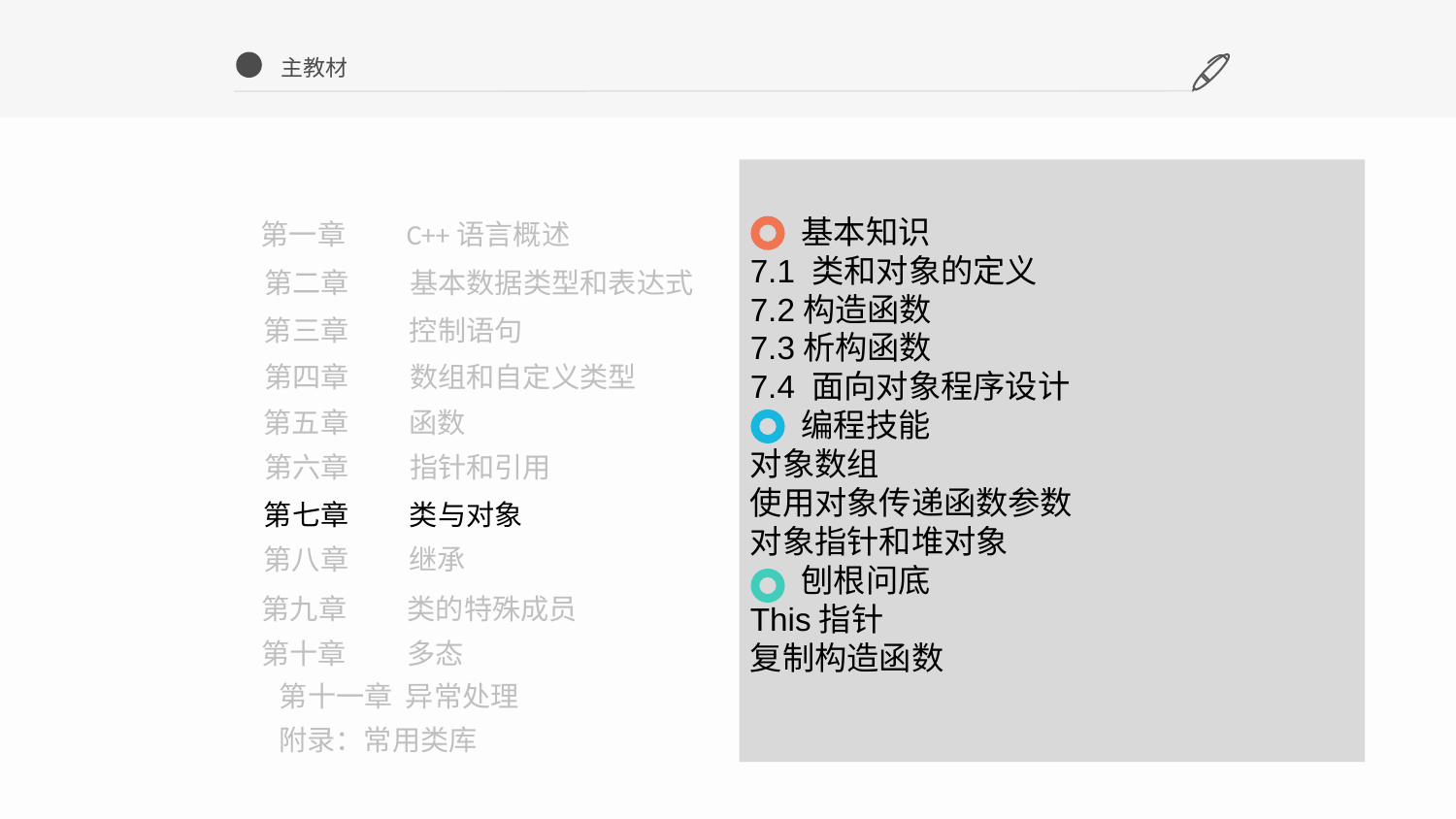

主教材

      基本知识
7.1 类和对象的定义
7.2构造函数
7.3析构函数
7.4 面向对象程序设计
      编程技能
对象数组
使用对象传递函数参数
对象指针和堆对象
      刨根问底
This指针
复制构造函数

第一章	C++语言概述

第二章	基本数据类型和表达式
第三章	控制语句
第四章	数组和自定义类型
第五章	函数

第六章	指针和引用
第七章	类与对象
第八章	继承

第九章	类的特殊成员
第十章	多态
第十一章  异常处理
附录：常用类库